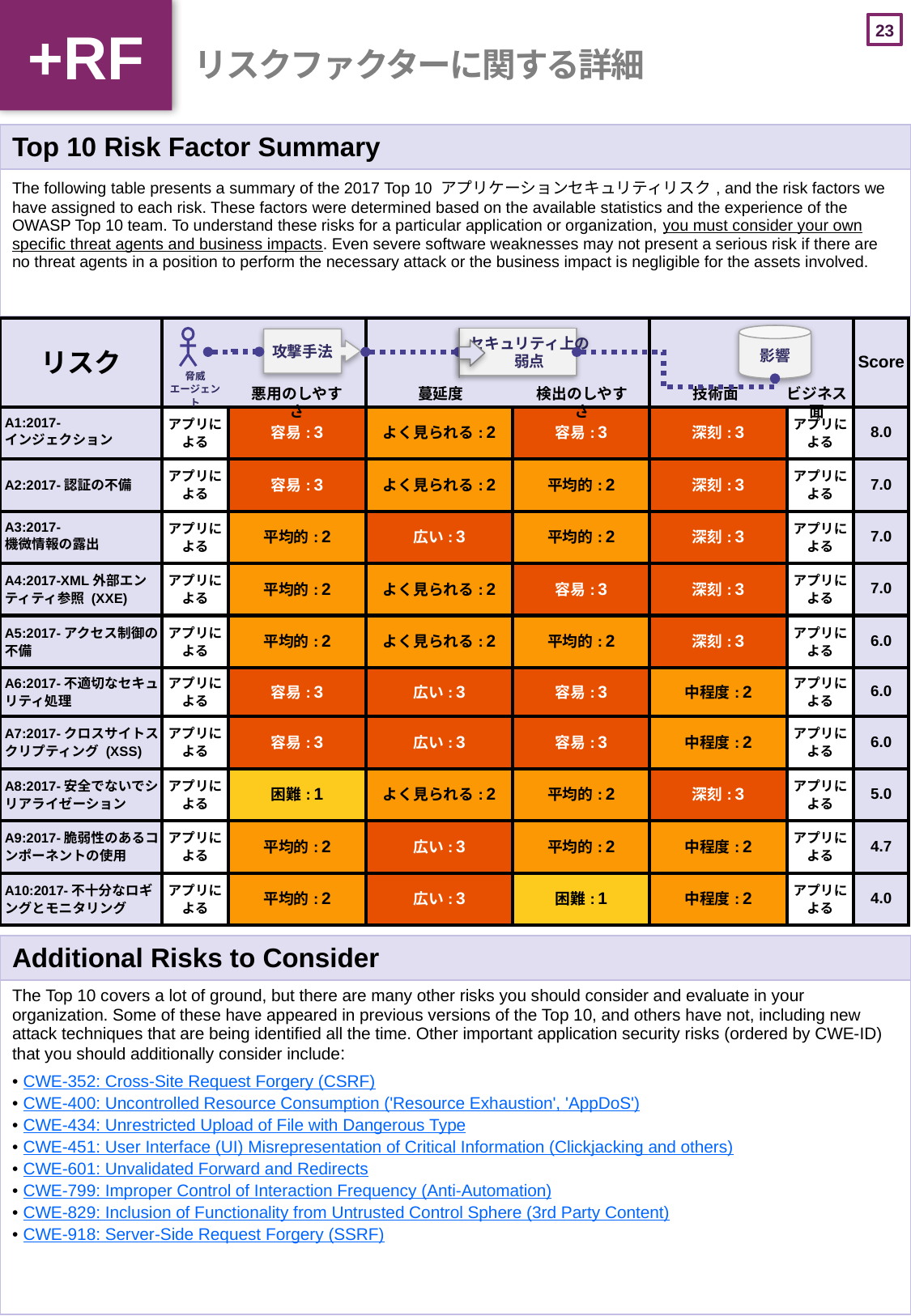

+RF
# リスクファクターに関する詳細
| Top 10 Risk Factor Summary |
| --- |
| The following table presents a summary of the 2017 Top 10 アプリケーションセキュリティリスク, and the risk factors we have assigned to each risk. These factors were determined based on the available statistics and the experience of the OWASP Top 10 team. To understand these risks for a particular application or organization, you must consider your own specific threat agents and business impacts. Even severe software weaknesses may not present a serious risk if there are no threat agents in a position to perform the necessary attack or the business impact is negligible for the assets involved. |
| リスク |  |  |  |  |  |  | Score |
| --- | --- | --- | --- | --- | --- | --- | --- |
| A1:2017- インジェクション | アプリによる | 容易: 3 | よく見られる: 2 | 容易: 3 | 深刻: 3 | アプリによる | 8.0 |
| A2:2017-認証の不備 | アプリによる | 容易: 3 | よく見られる: 2 | 平均的: 2 | 深刻: 3 | アプリによる | 7.0 |
| A3:2017- 機微情報の露出 | アプリによる | 平均的: 2 | 広い: 3 | 平均的: 2 | 深刻: 3 | アプリによる | 7.0 |
| A4:2017-XML外部エンティティ参照 (XXE) | アプリによる | 平均的: 2 | よく見られる: 2 | 容易: 3 | 深刻: 3 | アプリによる | 7.0 |
| A5:2017-アクセス制御の不備 | アプリによる | 平均的: 2 | よく見られる: 2 | 平均的: 2 | 深刻: 3 | アプリによる | 6.0 |
| A6:2017-不適切なセキュリティ処理 | アプリによる | 容易: 3 | 広い: 3 | 容易: 3 | 中程度: 2 | アプリによる | 6.0 |
| A7:2017-クロスサイトスクリプティング (XSS) | アプリによる | 容易: 3 | 広い: 3 | 容易: 3 | 中程度: 2 | アプリによる | 6.0 |
| A8:2017-安全でないでシリアライゼーション | アプリによる | 困難: 1 | よく見られる: 2 | 平均的: 2 | 深刻: 3 | アプリによる | 5.0 |
| A9:2017-脆弱性のあるコンポーネントの使用 | アプリによる | 平均的: 2 | 広い: 3 | 平均的: 2 | 中程度: 2 | アプリによる | 4.7 |
| A10:2017-不十分なロギングとモニタリング | アプリによる | 平均的: 2 | 広い: 3 | 困難: 1 | 中程度: 2 | アプリによる | 4.0 |
影響

セキュリティ上の
弱点
攻撃手法
脅威
エージェント

悪用のしやすさ
蔓延度
検出のしやすさ
技術面
ビジネス面
| Additional Risks to Consider |
| --- |
| The Top 10 covers a lot of ground, but there are many other risks you should consider and evaluate in your organization. Some of these have appeared in previous versions of the Top 10, and others have not, including new attack techniques that are being identified all the time. Other important application security risks (ordered by CWE-ID) that you should additionally consider include: CWE-352: Cross-Site Request Forgery (CSRF) CWE-400: Uncontrolled Resource Consumption ('Resource Exhaustion', 'AppDoS') CWE-434: Unrestricted Upload of File with Dangerous Type CWE-451: User Interface (UI) Misrepresentation of Critical Information (Clickjacking and others) CWE-601: Unvalidated Forward and Redirects CWE-799: Improper Control of Interaction Frequency (Anti-Automation) CWE-829: Inclusion of Functionality from Untrusted Control Sphere (3rd Party Content) CWE-918: Server-Side Request Forgery (SSRF) |